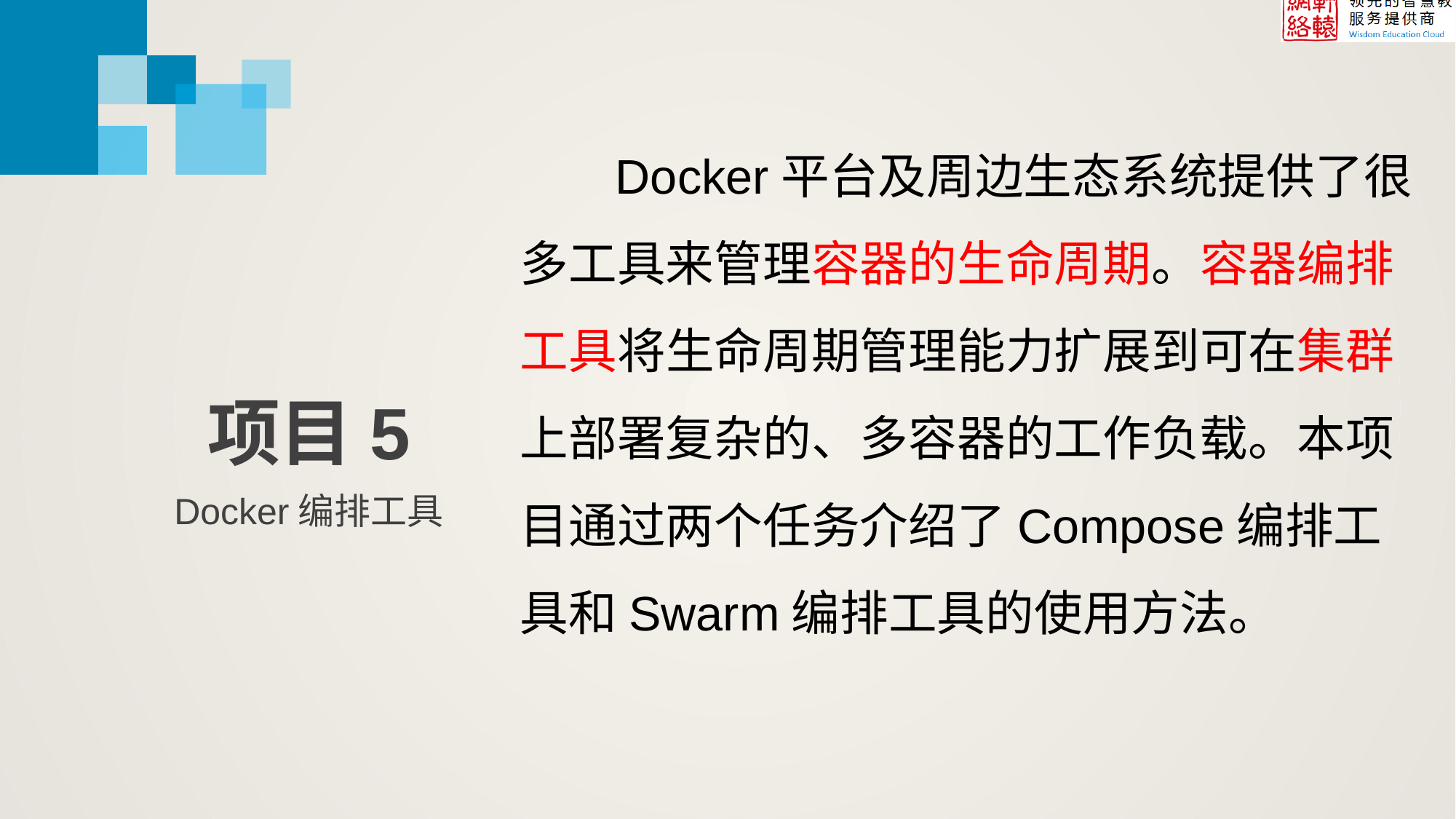

Docker平台及周边生态系统提供了很多工具来管理容器的生命周期。容器编排工具将生命周期管理能力扩展到可在集群上部署复杂的、多容器的工作负载。本项目通过两个任务介绍了Compose编排工具和Swarm编排工具的使用方法。
项目5
Docker编排工具